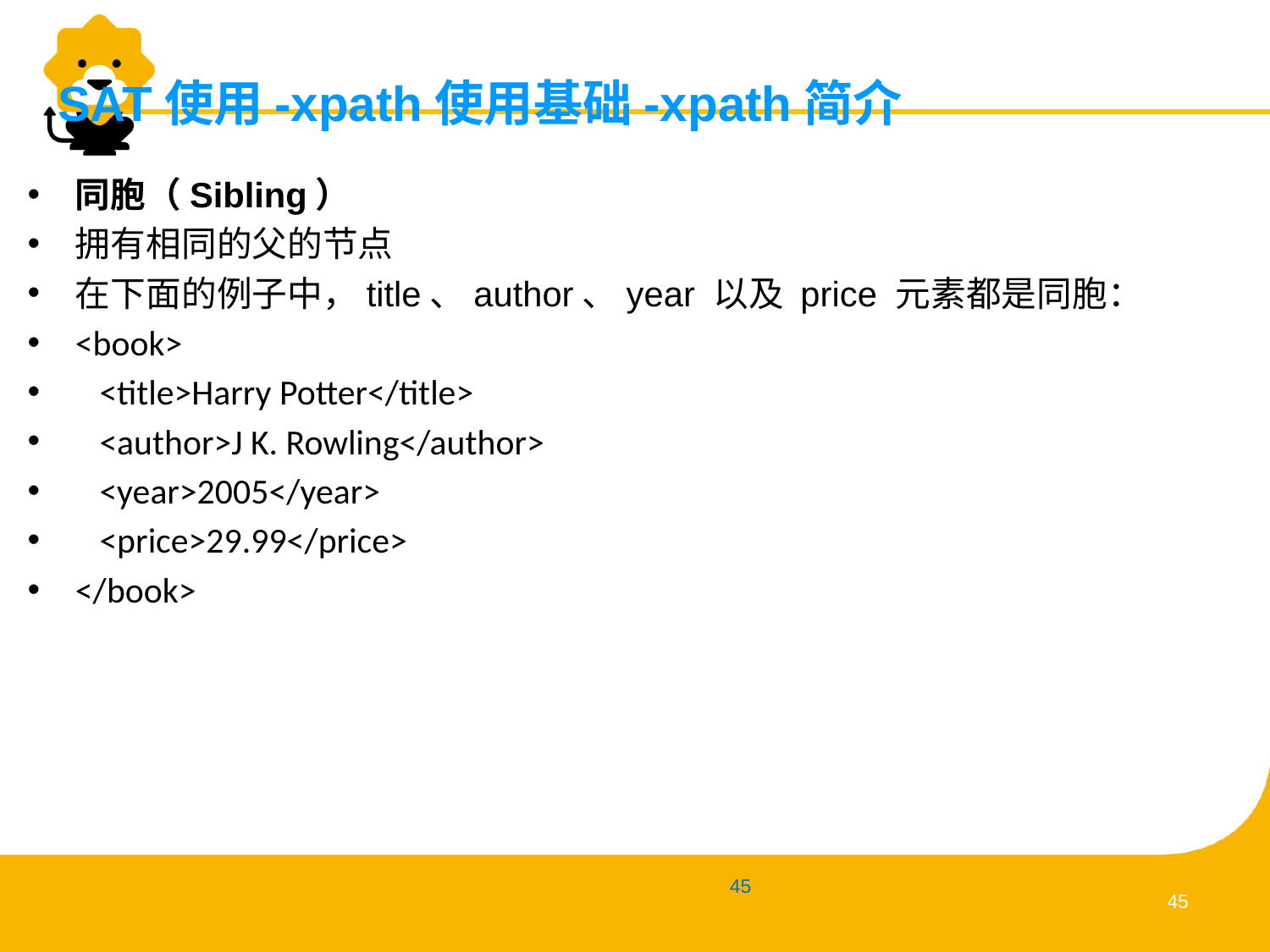

# SAT使用-xpath使用基础-xpath简介
同胞（Sibling）
拥有相同的父的节点
在下面的例子中，title、author、year 以及 price 元素都是同胞：
<book>
   <title>Harry Potter</title>
   <author>J K. Rowling</author>
   <year>2005</year>
   <price>29.99</price>
</book>
45